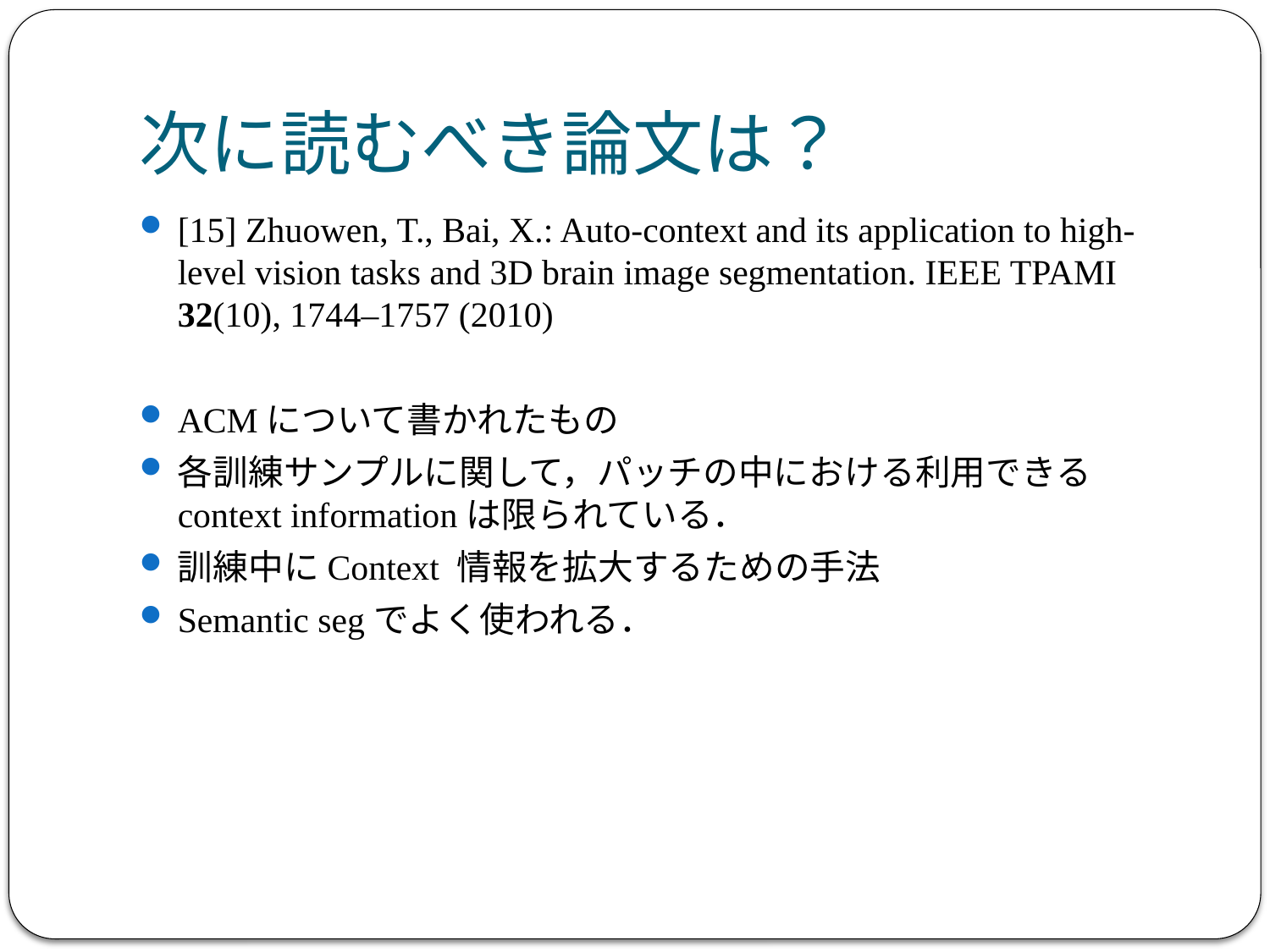

# 次に読むべき論文は？
[15] Zhuowen, T., Bai, X.: Auto-context and its application to high-level vision tasks and 3D brain image segmentation. IEEE TPAMI 32(10), 1744–1757 (2010)

ACMについて書かれたもの
各訓練サンプルに関して，パッチの中における利用できるcontext informationは限られている．
訓練中にContext 情報を拡大するための手法
Semantic segでよく使われる．